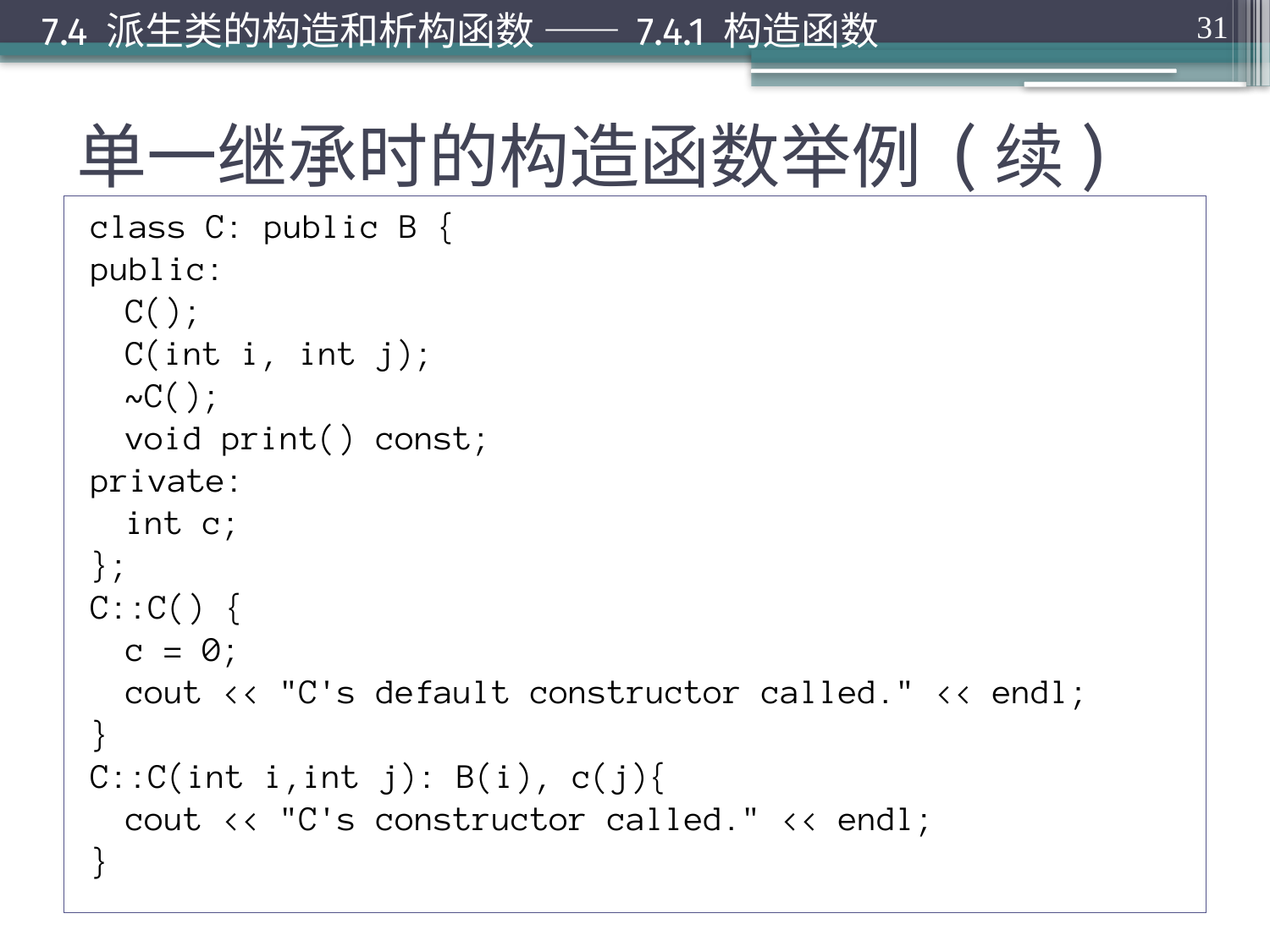

7.4 派生类的构造和析构函数 —— 7.4.1 构造函数
31
# 单一继承时的构造函数举例 (续)
class C: public B {
public:
	C();
	C(int i, int j);
	~C();
	void print() const;
private:
	int c;
};
C::C() {
	c = 0;
	cout << "C's default constructor called." << endl;
}
C::C(int i,int j): B(i), c(j){
	cout << "C's constructor called." << endl;
}